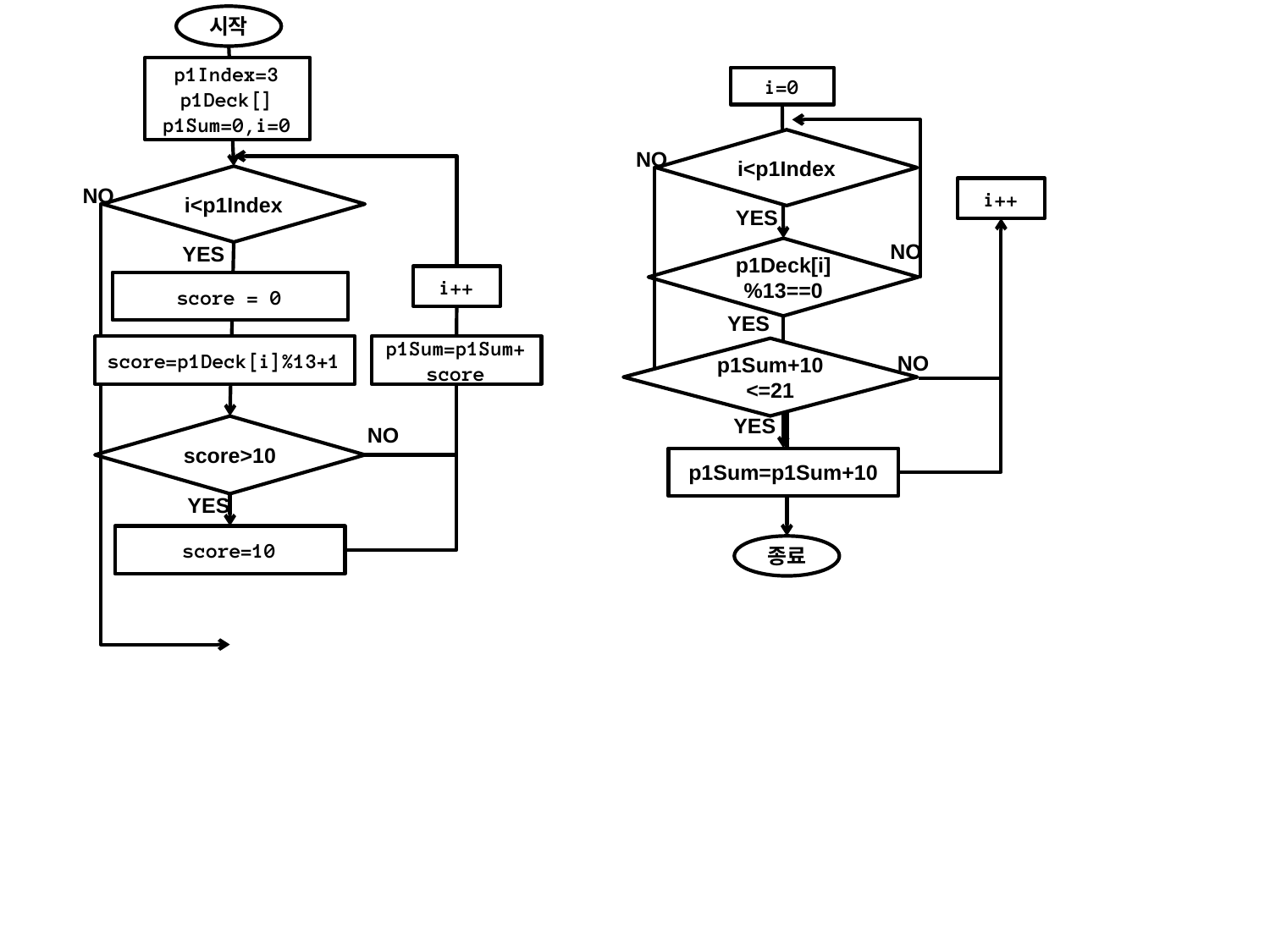

시작
p1Index=3
p1Deck[]
p1Sum=0,i=0
i=0
i<p1Index
NO
i<p1Index
NO
i++
YES
NO
YES
p1Deck[i]%13==0
i++
score = 0
YES
score=p1Deck[i]%13+1
p1Sum=p1Sum+score
p1Sum+10
<=21
NO
YES
score>10
NO
p1Sum=p1Sum+10
YES
score=10
종료